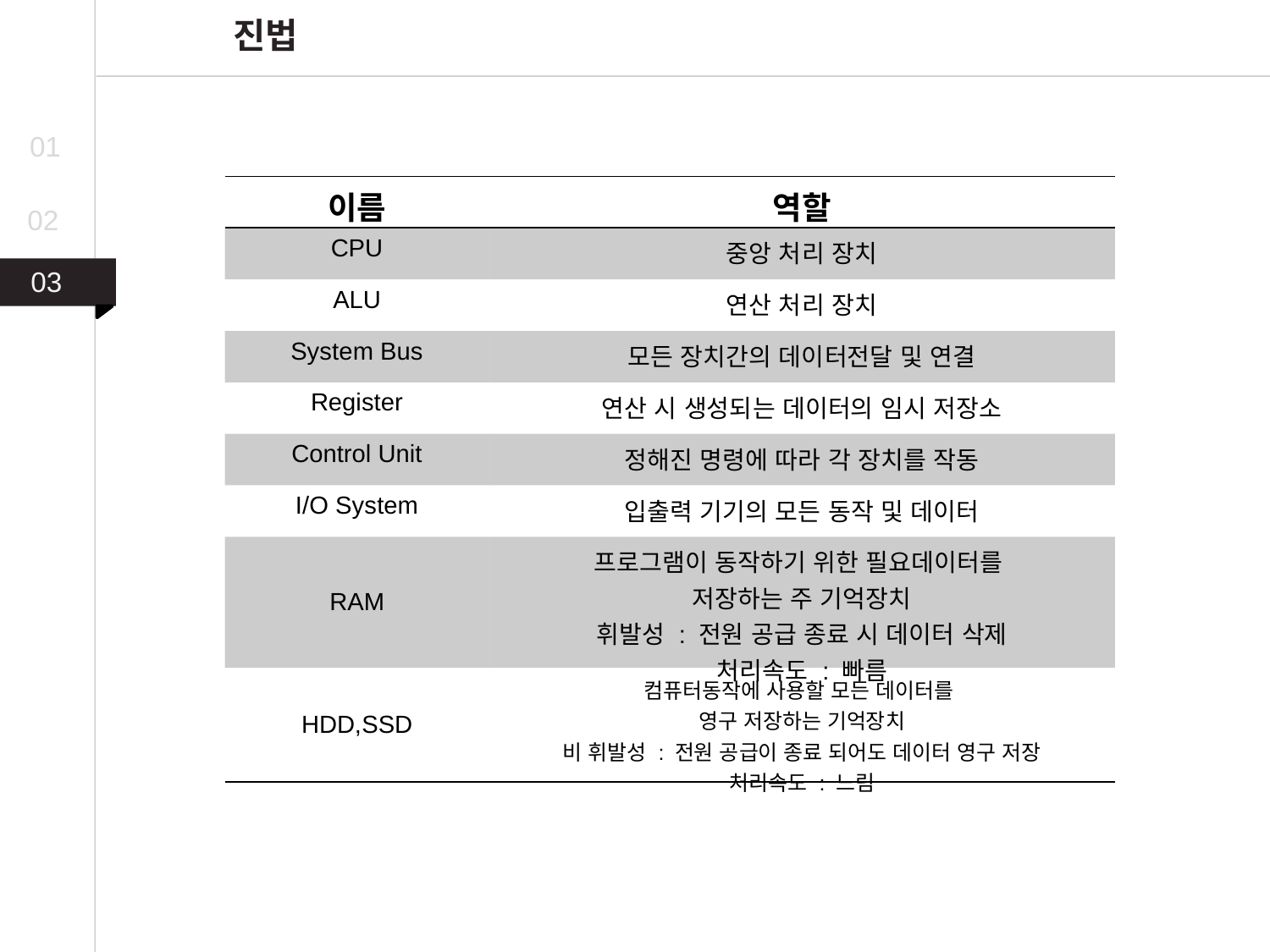

진법
01
| 이름 | 역할 |
| --- | --- |
| CPU | 중앙 처리 장치 |
| ALU | 연산 처리 장치 |
| System Bus | 모든 장치간의 데이터전달 및 연결 |
| Register | 연산 시 생성되는 데이터의 임시 저장소 |
| Control Unit | 정해진 명령에 따라 각 장치를 작동 |
| I/O System | 입출력 기기의 모든 동작 및 데이터 |
| RAM | 프로그램이 동작하기 위한 필요데이터를 저장하는 주 기억장치 휘발성 : 전원 공급 종료 시 데이터 삭제 처리속도 : 빠름 |
| HDD,SSD | 컴퓨터동작에 사용할 모든 데이터를 영구 저장하는 기억장치 비 휘발성 : 전원 공급이 종료 되어도 데이터 영구 저장 처리속도 : 느림 |
02
03

03
02